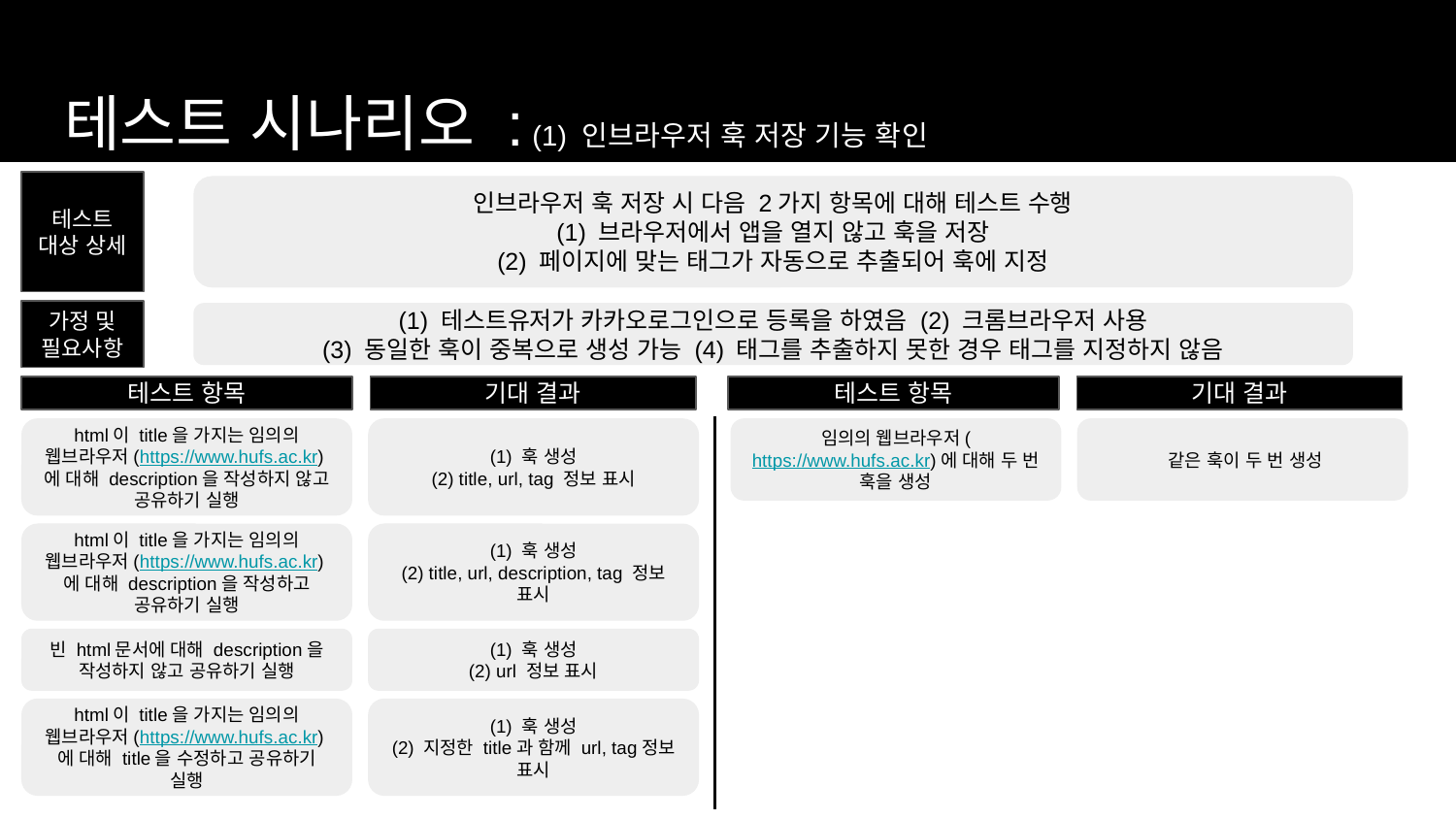

# 테스트 시나리오 : (1) 인브라우저 훅 저장 기능 확인
테스트 대상 상세
인브라우저 훅 저장 시 다음 2가지 항목에 대해 테스트 수행
(1) 브라우저에서 앱을 열지 않고 훅을 저장
(2) 페이지에 맞는 태그가 자동으로 추출되어 훅에 지정
가정 및 필요사항
(1) 테스트유저가 카카오로그인으로 등록을 하였음 (2) 크롬브라우저 사용
(3) 동일한 훅이 중복으로 생성 가능 (4) 태그를 추출하지 못한 경우 태그를 지정하지 않음
테스트 항목
기대 결과
테스트 항목
기대 결과
html이 title을 가지는 임의의 웹브라우저(https://www.hufs.ac.kr)에 대해 description을 작성하지 않고 공유하기 실행
(1) 훅 생성
(2) title, url, tag 정보 표시
임의의 웹브라우저(https://www.hufs.ac.kr)에 대해 두 번 훅을 생성
같은 훅이 두 번 생성
html이 title을 가지는 임의의 웹브라우저(https://www.hufs.ac.kr)에 대해 description을 작성하고 공유하기 실행
(1) 훅 생성
(2) title, url, description, tag 정보 표시
빈 html문서에 대해 description을 작성하지 않고 공유하기 실행
(1) 훅 생성
(2) url 정보 표시
html이 title을 가지는 임의의 웹브라우저(https://www.hufs.ac.kr)에 대해 title을 수정하고 공유하기 실행
(1) 훅 생성
(2) 지정한 title과 함께 url, tag정보 표시